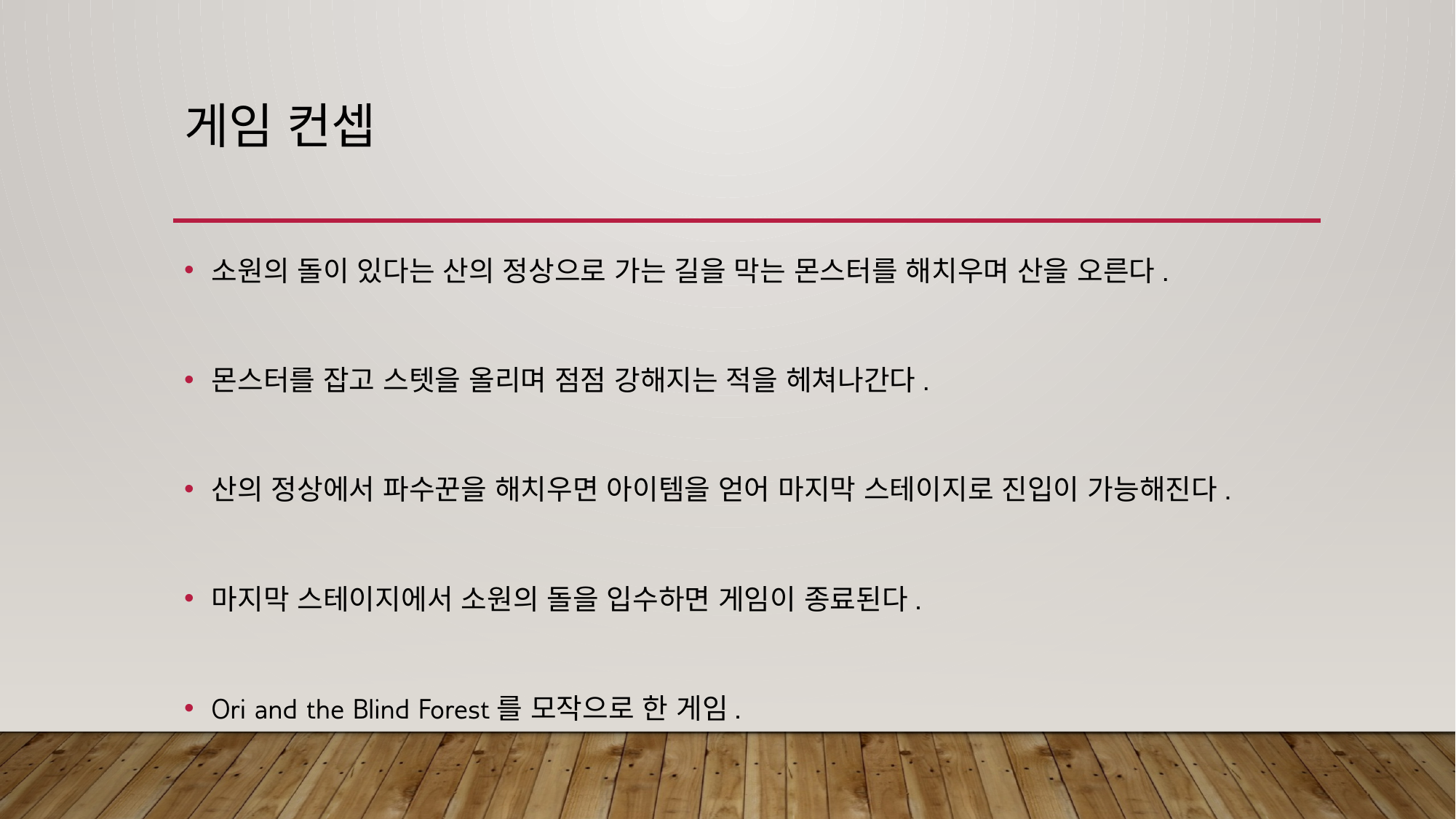

# 게임 컨셉
소원의 돌이 있다는 산의 정상으로 가는 길을 막는 몬스터를 해치우며 산을 오른다.

몬스터를 잡고 스텟을 올리며 점점 강해지는 적을 헤쳐나간다.

산의 정상에서 파수꾼을 해치우면 아이템을 얻어 마지막 스테이지로 진입이 가능해진다.

마지막 스테이지에서 소원의 돌을 입수하면 게임이 종료된다.

Ori and the Blind Forest를 모작으로 한 게임.